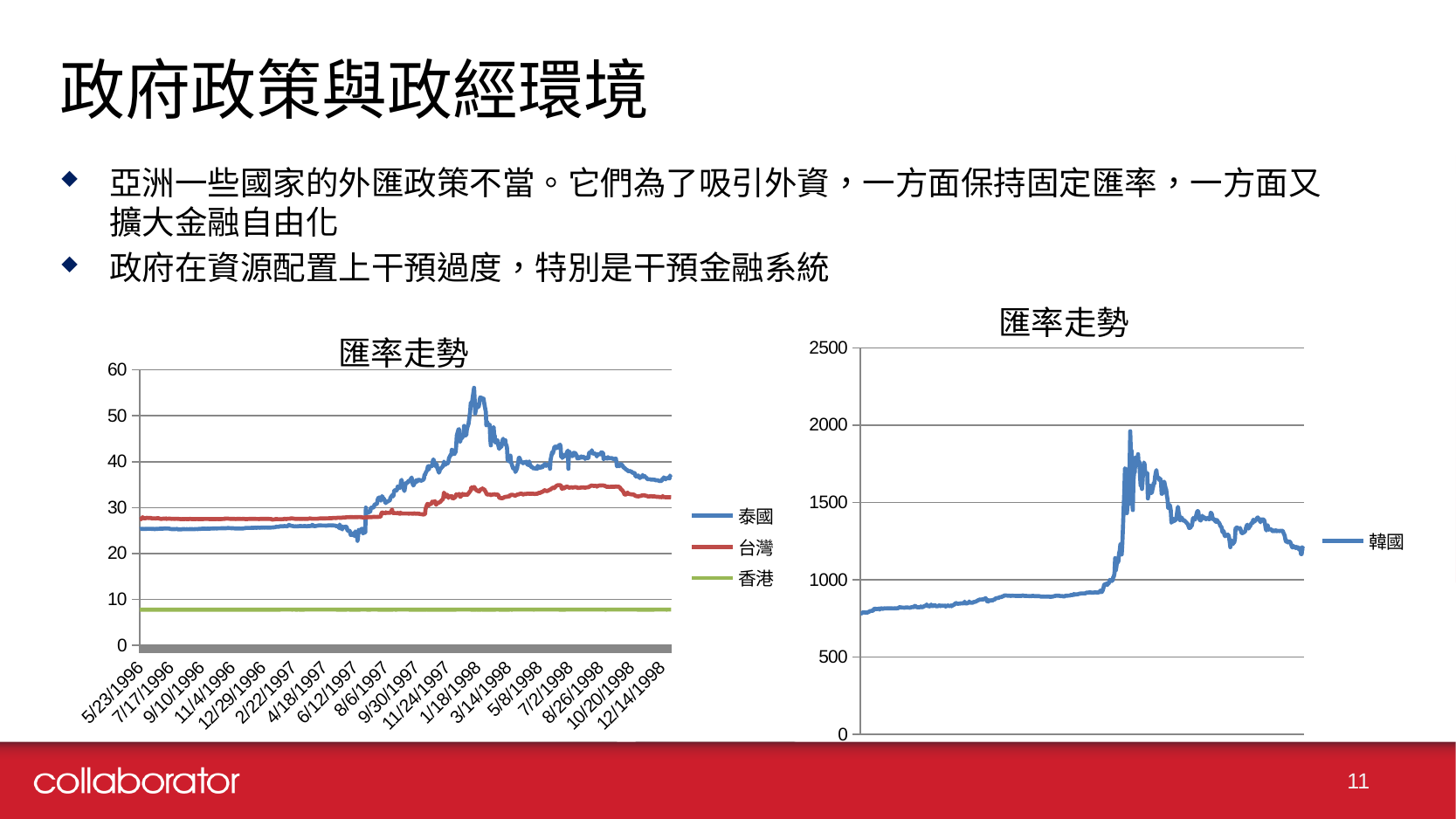

# 政府政策與政經環境
亞洲一些國家的外匯政策不當。它們為了吸引外資，一方面保持固定匯率，一方面又擴大金融自由化
政府在資源配置上干預過度，特別是干預金融系統
匯率走勢
匯率走勢

### Chart

| Category | 韓國 |
|---|---|

### Chart

| Category | 泰國 | 台灣 | 香港 |
|---|---|---|---|
| 35208 | 25.330000000000005 | 27.4 | 7.74 |
| 35209 | 25.36 | 27.43 | 7.74 |
| 35212 | 25.35 | 27.650000000000016 | 7.74 |
| 35213 | 25.37 | 27.9 | 7.74 |
| 35214 | 25.35 | 27.77 | 7.74 |
| 35215 | 25.32 | 27.68 | 7.74 |
| 35216 | 25.330000000000005 | 27.68 | 7.74 |
| 35219 | 25.35 | 27.69 | 7.74 |
| 35220 | 25.35 | 27.759999999999987 | 7.74 |
| 35221 | 25.37 | 27.77 | 7.74 |
| 35222 | 25.37 | 27.69 | 7.74 |
| 35223 | 25.37 | 27.73 | 7.74 |
| 35226 | 25.36 | 27.74 | 7.74 |
| 35227 | 25.38 | 27.75 | 7.74 |
| 35228 | 25.36 | 27.74 | 7.74 |
| 35229 | 25.36 | 27.66 | 7.74 |
| 35230 | 25.36 | 27.610000000000017 | 7.74 |
| 35233 | 25.35 | 27.67 | 7.74 |
| 35234 | 25.310000000000016 | 27.650000000000016 | 7.74 |
| 35235 | 25.310000000000016 | 27.650000000000016 | 7.74 |
| 35236 | 25.330000000000005 | 27.650000000000016 | 7.74 |
| 35237 | 25.36 | 27.62 | 7.74 |
| 35240 | 25.36 | 27.7 | 7.74 |
| 35241 | 25.36 | 27.69 | 7.74 |
| 35242 | 25.37 | 27.69 | 7.74 |
| 35243 | 25.36 | 27.55 | 7.74 |
| 35244 | 25.4 | 27.55 | 7.74 |
| 35247 | 25.39 | 27.54 | 7.74 |
| 35248 | 25.41 | 27.479999999999986 | 7.74 |
| 35249 | 25.41 | 27.58 | 7.74 |
| 35250 | 25.41 | 27.58 | 7.74 |
| 35251 | 25.43 | 27.610000000000017 | 7.74 |
| 35254 | 25.43 | 27.56 | 7.74 |
| 35255 | 25.419999999999987 | 27.64 | 7.74 |
| 35256 | 25.43 | 27.51 | 7.74 |
| 35257 | 25.419999999999987 | 27.610000000000017 | 7.74 |
| 35258 | 25.43 | 27.56 | 7.74 |
| 35261 | 25.41 | 27.610000000000017 | 7.74 |
| 35262 | 25.34 | 27.57 | 7.74 |
| 35263 | 25.32 | 27.6 | 7.74 |
| 35264 | 25.330000000000005 | 27.53 | 7.74 |
| 35265 | 25.3 | 27.54 | 7.74 |
| 35268 | 25.3 | 27.57 | 7.74 |
| 35269 | 25.279999999999987 | 27.53 | 7.74 |
| 35270 | 25.3 | 27.55 | 7.73 |
| 35271 | 25.29 | 27.51 | 7.73 |
| 35272 | 25.32 | 27.55 | 7.73 |
| 35275 | 25.34 | 27.55 | 7.73 |
| 35276 | 25.29 | 27.52 | 7.73 |
| 35277 | 25.22 | 27.52 | 7.73 |
| 35278 | 25.25 | 27.52 | 7.73 |
| 35279 | 25.27 | 27.51 | 7.74 |
| 35282 | 25.25 | 27.47 | 7.74 |
| 35283 | 25.259999999999987 | 27.479999999999986 | 7.74 |
| 35284 | 25.279999999999987 | 27.5 | 7.74 |
| 35285 | 25.32 | 27.51 | 7.74 |
| 35286 | 25.310000000000016 | 27.47 | 7.74 |
| 35289 | 25.279999999999987 | 27.51 | 7.74 |
| 35290 | 25.279999999999987 | 27.51 | 7.73 |
| 35291 | 25.29 | 27.5 | 7.73 |
| 35292 | 25.3 | 27.49 | 7.73 |
| 35293 | 25.29 | 27.49 | 7.73 |
| 35296 | 25.279999999999987 | 27.49 | 7.73 |
| 35297 | 25.3 | 27.53 | 7.73 |
| 35298 | 25.310000000000016 | 27.52 | 7.73 |
| 35299 | 25.310000000000016 | 27.52 | 7.73 |
| 35300 | 25.3 | 27.5 | 7.73 |
| 35303 | 25.29 | 27.479999999999986 | 7.73 |
| 35304 | 25.29 | 27.479999999999986 | 7.73 |
| 35305 | 25.29 | 27.479999999999986 | 7.73 |
| 35306 | 25.310000000000016 | 27.49 | 7.73 |
| 35307 | 25.310000000000016 | 27.479999999999986 | 7.73 |
| 35310 | 25.330000000000005 | 27.51 | 7.73 |
| 35311 | 25.32 | 27.52 | 7.73 |
| 35312 | 25.3 | 27.5 | 7.73 |
| 35313 | 25.34 | 27.5 | 7.73 |
| 35314 | 25.35 | 27.5 | 7.73 |
| 35317 | 25.35 | 27.49 | 7.73 |
| 35318 | 25.37 | 27.5 | 7.73 |
| 35319 | 25.39 | 27.5 | 7.73 |
| 35320 | 25.39 | 27.5 | 7.73 |
| 35321 | 25.4 | 27.5 | 7.73 |
| 35324 | 25.4 | 27.51 | 7.73 |
| 35325 | 25.4 | 27.51 | 7.73 |
| 35326 | 25.36 | 27.51 | 7.73 |
| 35327 | 25.37 | 27.51 | 7.73 |
| 35328 | 25.39 | 27.51 | 7.73 |
| 35331 | 25.39 | 27.51 | 7.73 |
| 35332 | 25.36 | 27.5 | 7.73 |
| 35333 | 25.39 | 27.479999999999986 | 7.73 |
| 35334 | 25.41 | 27.49 | 7.73 |
| 35335 | 25.419999999999987 | 27.49 | 7.73 |
| 35338 | 25.43 | 27.49 | 7.73 |
| 35339 | 25.43 | 27.49 | 7.73 |
| 35340 | 25.439999999999987 | 27.5 | 7.73 |
| 35341 | 25.43 | 27.5 | 7.73 |
| 35342 | 25.459999999999987 | 27.5 | 7.73 |
| 35345 | 25.45 | 27.5 | 7.73 |
| 35346 | 25.45 | 27.51 | 7.73 |
| 35347 | 25.45 | 27.51 | 7.73 |
| 35348 | 25.459999999999987 | 27.49 | 7.73 |
| 35349 | 25.459999999999987 | 27.49 | 7.73 |
| 35352 | 25.47 | 27.479999999999986 | 7.73 |
| 35353 | 25.479999999999986 | 27.5 | 7.73 |
| 35354 | 25.49 | 27.51 | 7.73 |
| 35355 | 25.5 | 27.5 | 7.73 |
| 35356 | 25.5 | 27.51 | 7.73 |
| 35359 | 25.49 | 27.51 | 7.73 |
| 35360 | 25.479999999999986 | 27.57 | 7.73 |
| 35361 | 25.47 | 27.630000000000017 | 7.73 |
| 35362 | 25.49 | 27.58 | 7.73 |
| 35363 | 25.51 | 27.6 | 7.73 |
| 35366 | 25.53 | 27.6 | 7.73 |
| 35367 | 25.54 | 27.57 | 7.73 |
| 35368 | 25.51 | 27.56 | 7.73 |
| 35369 | 25.52 | 27.56 | 7.73 |
| 35370 | 25.51 | 27.53 | 7.73 |
| 35373 | 25.5 | 27.52 | 7.73 |
| 35374 | 25.52 | 27.52 | 7.73 |
| 35375 | 25.51 | 27.55 | 7.73 |
| 35376 | 25.47 | 27.52 | 7.73 |
| 35377 | 25.459999999999987 | 27.54 | 7.73 |
| 35380 | 25.43 | 27.5 | 7.73 |
| 35381 | 25.439999999999987 | 27.52 | 7.73 |
| 35382 | 25.45 | 27.52 | 7.73 |
| 35383 | 25.439999999999987 | 27.52 | 7.73 |
| 35384 | 25.439999999999987 | 27.52 | 7.73 |
| 35387 | 25.43 | 27.52 | 7.73 |
| 35388 | 25.419999999999987 | 27.52 | 7.73 |
| 35389 | 25.419999999999987 | 27.52 | 7.73 |
| 35390 | 25.419999999999987 | 27.5 | 7.73 |
| 35391 | 25.43 | 27.52 | 7.73 |
| 35394 | 25.47 | 27.52 | 7.73 |
| 35395 | 25.47 | 27.52 | 7.73 |
| 35396 | 25.5 | 27.52 | 7.73 |
| 35397 | 25.53 | 27.49 | 7.73 |
| 35398 | 25.55 | 27.49 | 7.73 |
| 35401 | 25.57 | 27.5 | 7.73 |
| 35402 | 25.55 | 27.51 | 7.73 |
| 35403 | 25.56 | 27.52 | 7.73 |
| 35404 | 25.55 | 27.52 | 7.73 |
| 35405 | 25.56 | 27.52 | 7.73 |
| 35408 | 25.58 | 27.52 | 7.73 |
| 35409 | 25.58 | 27.52 | 7.73 |
| 35410 | 25.55 | 27.52 | 7.74 |
| 35411 | 25.58 | 27.52 | 7.74 |
| 35412 | 25.59 | 27.52 | 7.74 |
| 35415 | 25.62 | 27.52 | 7.74 |
| 35416 | 25.59 | 27.52 | 7.74 |
| 35417 | 25.59 | 27.5 | 7.74 |
| 35418 | 25.6 | 27.52 | 7.74 |
| 35419 | 25.62 | 27.51 | 7.74 |
| 35422 | 25.610000000000017 | 27.5 | 7.74 |
| 35423 | 25.6 | 27.52 | 7.74 |
| 35424 | 25.610000000000017 | 27.52 | 7.74 |
| 35425 | 25.62 | 27.52 | 7.74 |
| 35426 | 25.64 | 27.52 | 7.74 |
| 35429 | 25.650000000000016 | 27.52 | 7.74 |
| 35430 | 25.66 | 27.52 | 7.74 |
| 35432 | 25.62 | 27.52 | 7.73 |
| 35433 | 25.66 | 27.52 | 7.74 |
| 35436 | 25.64 | 27.52 | 7.74 |
| 35437 | 25.610000000000017 | 27.52 | 7.74 |
| 35438 | 25.630000000000017 | 27.52 | 7.74 |
| 35439 | 25.630000000000017 | 27.52 | 7.74 |
| 35440 | 25.630000000000017 | 27.52 | 7.74 |
| 35443 | 25.650000000000016 | 27.5 | 7.74 |
| 35444 | 25.66 | 27.459999999999987 | 7.74 |
| 35445 | 25.66 | 27.39 | 7.74 |
| 35446 | 25.67 | 27.34 | 7.74 |
| 35447 | 25.68 | 27.41 | 7.74 |
| 35450 | 25.71 | 27.419999999999987 | 7.74 |
| 35451 | 25.74 | 27.49 | 7.74 |
| 35452 | 25.79 | 27.52 | 7.74 |
| 35453 | 25.830000000000005 | 27.459999999999987 | 7.74 |
| 35454 | 25.79 | 27.479999999999986 | 7.74 |
| 35457 | 25.82 | 27.47 | 7.74 |
| 35458 | 25.86 | 27.47 | 7.74 |
| 35459 | 25.89 | 27.47 | 7.74 |
| 35460 | 25.97 | 27.459999999999987 | 7.75 |
| 35461 | 25.919999999999987 | 27.45 | 7.75 |
| 35464 | 25.9 | 27.459999999999987 | 7.75 |
| 35465 | 25.91 | 27.459999999999987 | 7.75 |
| 35466 | 25.939999999999987 | 27.52 | 7.75 |
| 35467 | 25.99 | 27.52 | 7.75 |
| 35468 | 25.95 | 27.54 | 7.75 |
| 35471 | 25.939999999999987 | 27.479999999999986 | 7.75 |
| 35472 | 25.93 | 27.56 | 7.75 |
| 35473 | 25.99 | 27.56 | 7.75 |
| 35474 | 26.03 | 27.56 | 7.75 |
| 35475 | 26.23 | 27.56 | 7.75 |
| 35478 | 26.07 | 27.59 | 7.75 |
| 35479 | 25.99 | 27.67 | 7.75 |
| 35480 | 26.04 | 27.64 | 7.75 |
| 35481 | 25.93 | 27.64 | 7.74 |
| 35482 | 25.97 | 27.610000000000017 | 7.75 |
| 35485 | 25.89 | 27.57 | 7.75 |
| 35486 | 25.89 | 27.54 | 7.75 |
| 35487 | 25.91 | 27.52 | 7.74 |
| 35488 | 25.89 | 27.54 | 7.74 |
| 35489 | 25.9 | 27.54 | 7.74 |
| 35492 | 25.919999999999987 | 27.55 | 7.75 |
| 35493 | 25.95 | 27.54 | 7.75 |
| 35494 | 25.959999999999987 | 27.54 | 7.74 |
| 35495 | 25.939999999999987 | 27.54 | 7.74 |
| 35496 | 25.97 | 27.52 | 7.74 |
| 35499 | 25.939999999999987 | 27.54 | 7.74 |
| 35500 | 25.95 | 27.54 | 7.74 |
| 35501 | 25.939999999999987 | 27.56 | 7.74 |
| 35502 | 25.97 | 27.55 | 7.74 |
| 35503 | 25.959999999999987 | 27.53 | 7.75 |
| 35506 | 25.95 | 27.54 | 7.75 |
| 35507 | 25.919999999999987 | 27.54 | 7.75 |
| 35508 | 25.93 | 27.55 | 7.75 |
| 35509 | 25.97 | 27.54 | 7.75 |
| 35510 | 25.959999999999987 | 27.56 | 7.75 |
| 35513 | 25.97 | 27.650000000000016 | 7.75 |
| 35514 | 26.0 | 27.59 | 7.75 |
| 35515 | 26.04 | 27.6 | 7.75 |
| 35516 | 25.99 | 27.56 | 7.75 |
| 35517 | 26.25 | 27.56 | 7.75 |
| 35520 | 25.97 | 27.56 | 7.75 |
| 35521 | 25.91 | 27.56 | 7.75 |
| 35522 | 25.97 | 27.56 | 7.75 |
| 35523 | 25.979999999999986 | 27.57 | 7.75 |
| 35524 | 26.0 | 27.57 | 7.75 |
| 35527 | 26.07 | 27.57 | 7.75 |
| 35528 | 26.09 | 27.6 | 7.75 |
| 35529 | 26.12 | 27.62 | 7.75 |
| 35530 | 26.1 | 27.59 | 7.75 |
| 35531 | 26.09 | 27.66 | 7.75 |
| 35534 | 26.09 | 27.64 | 7.75 |
| 35535 | 26.08 | 27.62 | 7.75 |
| 35536 | 26.09 | 27.62 | 7.75 |
| 35537 | 26.08 | 27.66 | 7.75 |
| 35538 | 26.09 | 27.650000000000016 | 7.75 |
| 35541 | 26.06 | 27.650000000000016 | 7.75 |
| 35542 | 26.08 | 27.66 | 7.75 |
| 35543 | 26.07 | 27.650000000000016 | 7.75 |
| 35544 | 26.08 | 27.67 | 7.75 |
| 35545 | 26.1 | 27.650000000000016 | 7.75 |
| 35548 | 26.130000000000017 | 27.69 | 7.75 |
| 35549 | 26.130000000000017 | 27.67 | 7.75 |
| 35550 | 26.130000000000017 | 27.68 | 7.75 |
| 35551 | 26.12 | 27.68 | 7.75 |
| 35552 | 26.12 | 27.69 | 7.75 |
| 35555 | 26.110000000000017 | 27.75 | 7.75 |
| 35556 | 26.08 | 27.759999999999987 | 7.75 |
| 35557 | 26.08 | 27.759999999999987 | 7.75 |
| 35558 | 26.08 | 27.71 | 7.75 |
| 35559 | 25.979999999999986 | 27.7 | 7.75 |
| 35562 | 25.939999999999987 | 27.779999999999987 | 7.74 |
| 35563 | 25.939999999999987 | 27.8 | 7.74 |
| 35564 | 25.919999999999987 | 27.79 | 7.74 |
| 35565 | 25.5 | 27.810000000000016 | 7.74 |
| 35566 | 26.3 | 27.759999999999987 | 7.74 |
| 35569 | 25.5 | 27.779999999999987 | 7.74 |
| 35570 | 25.25 | 27.779999999999987 | 7.74 |
| 35571 | 25.279999999999987 | 27.830000000000005 | 7.74 |
| 35572 | 25.85 | 27.830000000000005 | 7.74 |
| 35573 | 25.7 | 27.85 | 7.74 |
| 35576 | 25.8 | 27.830000000000005 | 7.74 |
| 35577 | 25.82 | 27.86 | 7.74 |
| 35578 | 25.79 | 27.9 | 7.74 |
| 35579 | 25.6 | 27.89 | 7.75 |
| 35580 | 25.0 | 27.89 | 7.75 |
| 35583 | 24.9 | 27.89 | 7.75 |
| 35584 | 24.95 | 27.91 | 7.74 |
| 35585 | 24.41 | 27.919999999999987 | 7.75 |
| 35586 | 24.0 | 27.919999999999987 | 7.74 |
| 35587 | 24.05 | 27.919999999999987 | 7.74 |
| 35590 | 24.4 | 27.9 | 7.74 |
| 35591 | 24.05 | 27.89 | 7.74 |
| 35592 | 23.82 | 27.9 | 7.74 |
| 35593 | 23.85 | 27.9 | 7.74 |
| 35594 | 24.8 | 27.91 | 7.74 |
| 35597 | 24.0 | 27.919999999999987 | 7.74 |
| 35598 | 22.75 | 27.939999999999987 | 7.74 |
| 35599 | 23.7 | 27.93 | 7.74 |
| 35600 | 25.1 | 27.95 | 7.74 |
| 35601 | 24.5 | 27.95 | 7.74 |
| 35604 | 25.25 | 27.919999999999987 | 7.75 |
| 35605 | 25.3 | 27.9 | 7.75 |
| 35606 | 25.35 | 27.88 | 7.75 |
| 35607 | 25.4 | 27.86 | 7.75 |
| 35608 | 24.35 | 27.84 | 7.75 |
| 35611 | 24.75 | 27.82 | 7.75 |
| 35612 | 24.55 | 27.82 | 7.75 |
| 35613 | 30.0 | 27.87 | 7.75 |
| 35614 | 29.0 | 27.89 | 7.75 |
| 35615 | 29.0 | 27.86 | 7.74 |
| 35618 | 28.9 | 27.919999999999987 | 7.74 |
| 35619 | 29.2 | 27.939999999999987 | 7.74 |
| 35620 | 29.05 | 27.95 | 7.74 |
| 35621 | 29.2 | 27.87 | 7.74 |
| 35622 | 30.0 | 27.919999999999987 | 7.75 |
| 35625 | 30.0 | 27.939999999999987 | 7.75 |
| 35626 | 30.0 | 27.959999999999987 | 7.75 |
| 35627 | 30.0 | 27.97 | 7.75 |
| 35628 | 30.45 | 27.97 | 7.75 |
| 35629 | 30.7 | 27.959999999999987 | 7.75 |
| 35632 | 30.75 | 27.939999999999987 | 7.75 |
| 35633 | 30.9 | 27.959999999999987 | 7.75 |
| 35634 | 31.650000000000016 | 27.979999999999986 | 7.75 |
| 35635 | 31.95 | 27.97 | 7.74 |
| 35636 | 32.2 | 27.979999999999986 | 7.74 |
| 35639 | 32.15 | 28.0 | 7.74 |
| 35640 | 31.5 | 28.25 | 7.74 |
| 35641 | 32.0 | 28.8 | 7.74 |
| 35642 | 32.5 | 28.9 | 7.74 |
| 35643 | 32.2 | 28.9 | 7.74 |
| 35646 | 31.8 | 28.75 | 7.74 |
| 35647 | 31.5 | 28.85 | 7.74 |
| 35648 | 31.0 | 28.75 | 7.74 |
| 35649 | 31.0 | 28.97 | 7.74 |
| 35650 | 31.25 | 28.85 | 7.74 |
| 35653 | 31.35 | 28.85 | 7.74 |
| 35654 | 31.5 | 28.95 | 7.75 |
| 35655 | 31.45 | 28.85 | 7.74 |
| 35656 | 31.650000000000016 | 28.85 | 7.75 |
| 35657 | 32.1 | 28.9 | 7.74 |
| 35660 | 32.65 | 29.57 | 7.74 |
| 35661 | 32.75 | 28.8 | 7.74 |
| 35662 | 32.449999999999996 | 28.8 | 7.75 |
| 35663 | 32.949999999999996 | 28.85 | 7.75 |
| 35664 | 33.75 | 28.8 | 7.75 |
| 35667 | 33.800000000000004 | 28.8 | 7.74 |
| 35668 | 33.7 | 28.8 | 7.74 |
| 35669 | 34.0 | 28.779999999999987 | 7.75 |
| 35670 | 34.6 | 28.8 | 7.75 |
| 35671 | 34.4 | 28.82 | 7.75 |
| 35674 | 34.300000000000004 | 28.630000000000017 | 7.75 |
| 35675 | 34.7 | 28.9 | 7.75 |
| 35676 | 35.75 | 28.75 | 7.75 |
| 35677 | 36.050000000000004 | 28.75 | 7.75 |
| 35678 | 35.15 | 28.7 | 7.75 |
| 35681 | 34.0 | 28.7 | 7.75 |
| 35682 | 33.6 | 28.7 | 7.75 |
| 35683 | 34.300000000000004 | 28.7 | 7.75 |
| 35684 | 35.1 | 28.7 | 7.75 |
| 35685 | 35.4 | 28.7 | 7.75 |
| 35688 | 35.4 | 28.7 | 7.75 |
| 35689 | 35.75 | 28.7 | 7.75 |
| 35690 | 35.849999999999994 | 28.650000000000016 | 7.75 |
| 35691 | 35.800000000000004 | 28.7 | 7.74 |
| 35692 | 35.9 | 28.7 | 7.74 |
| 35695 | 36.550000000000004 | 28.7 | 7.74 |
| 35696 | 35.5 | 28.66 | 7.74 |
| 35697 | 35.2 | 28.66 | 7.74 |
| 35698 | 34.800000000000004 | 28.66 | 7.74 |
| 35699 | 35.0 | 28.759999999999987 | 7.74 |
| 35702 | 35.75 | 28.66 | 7.74 |
| 35703 | 35.9 | 28.66 | 7.74 |
| 35704 | 36.0 | 28.66 | 7.74 |
| 35705 | 35.65 | 28.7 | 7.74 |
| 35706 | 36.0 | 28.68 | 7.74 |
| 35709 | 36.050000000000004 | 28.650000000000016 | 7.74 |
| 35710 | 35.949999999999996 | 28.55 | 7.74 |
| 35711 | 35.800000000000004 | 28.58 | 7.74 |
| 35712 | 35.849999999999994 | 28.55 | 7.74 |
| 35713 | 35.9 | 28.57 | 7.74 |
| 35716 | 36.1 | 28.479999999999986 | 7.74 |
| 35717 | 36.300000000000004 | 28.53 | 7.74 |
| 35718 | 37.1 | 28.54 | 7.74 |
| 35719 | 37.1 | 28.56 | 7.74 |
| 35720 | 37.5 | 29.75 | 7.74 |
| 35723 | 38.2 | 30.75 | 7.75 |
| 35724 | 38.849999999999994 | 30.8 | 7.74 |
| 35725 | 39.050000000000004 | 30.6 | 7.75 |
| 35726 | 38.300000000000004 | 30.5 | 7.74 |
| 35727 | 39.0 | 30.7 | 7.74 |
| 35730 | 39.050000000000004 | 30.8 | 7.73 |
| 35731 | 39.0 | 31.0 | 7.73 |
| 35732 | 39.300000000000004 | 31.3 | 7.73 |
| 35733 | 40.1 | 31.2 | 7.73 |
| 35734 | 40.5 | 31.1 | 7.73 |
| 35737 | 39.5 | 31.4 | 7.74 |
| 35738 | 39.0 | 30.85 | 7.73 |
| 35739 | 39.2 | 30.6 | 7.73 |
| 35740 | 39.5 | 30.8 | 7.73 |
| 35741 | 38.65 | 31.0 | 7.73 |
| 35744 | 37.6 | 31.05 | 7.73 |
| 35745 | 37.9 | 31.2 | 7.73 |
| 35746 | 38.4 | 31.2 | 7.73 |
| 35747 | 38.4 | 31.3 | 7.73 |
| 35748 | 38.6 | 31.5 | 7.73 |
| 35751 | 39.0 | 31.8 | 7.73 |
| 35752 | 39.300000000000004 | 32.2 | 7.73 |
| 35753 | 40.0 | 33.25 | 7.73 |
| 35754 | 39.7 | 33.0 | 7.73 |
| 35755 | 39.300000000000004 | 32.4 | 7.73 |
| 35758 | 39.6 | 32.5 | 7.73 |
| 35759 | 39.6 | 32.800000000000004 | 7.73 |
| 35760 | 39.7 | 32.550000000000004 | 7.73 |
| 35761 | 40.0 | 32.1 | 7.73 |
| 35762 | 40.800000000000004 | 32.349999999999994 | 7.73 |
| 35765 | 41.5 | 32.449999999999996 | 7.73 |
| 35766 | 41.449999999999996 | 32.449999999999996 | 7.74 |
| 35767 | 42.6 | 32.5 | 7.74 |
| 35768 | 41.75 | 32.1 | 7.74 |
| 35769 | 41.7 | 31.95 | 7.74 |
| 35772 | 41.7 | 32.15 | 7.74 |
| 35773 | 42.7 | 32.15 | 7.74 |
| 35774 | 42.1 | 32.550000000000004 | 7.74 |
| 35775 | 43.6 | 32.9 | 7.75 |
| 35776 | 45.7 | 32.75 | 7.75 |
| 35779 | 47.0 | 32.78 | 7.75 |
| 35780 | 47.1 | 33.0 | 7.75 |
| 35781 | 45.5 | 32.6 | 7.75 |
| 35782 | 44.3 | 32.349999999999994 | 7.75 |
| 35783 | 44.949999999999996 | 32.4 | 7.75 |
| 35786 | 45.25 | 33.0 | 7.75 |
| 35787 | 45.75 | 32.7 | 7.75 |
| 35788 | 45.8 | 32.9 | 7.75 |
| 35789 | 47.8 | 32.9 | 7.75 |
| 35790 | 45.7 | 32.800000000000004 | 7.75 |
| 35793 | 45.8 | 32.800000000000004 | 7.75 |
| 35794 | 47.0 | 32.75 | 7.75 |
| 35795 | 47.5 | 32.800000000000004 | 7.75 |
| 35797 | 48.2 | 33.1 | 7.75 |
| 35800 | 51.0 | 33.6 | 7.75 |
| 35801 | 52.879999999999995 | 33.76000000000001 | 7.75 |
| 35802 | 52.65 | 34.4 | 7.73 |
| 35803 | 52.65 | 34.4 | 7.73 |
| 35804 | 53.55 | 34.1 | 7.75 |
| 35807 | 56.1 | 34.480000000000004 | 7.74 |
| 35808 | 53.65 | 34.370000000000005 | 7.75 |
| 35809 | 50.5 | 34.09 | 7.74 |
| 35810 | 51.25 | 33.980000000000004 | 7.74 |
| 35811 | 51.75 | 33.79000000000001 | 7.75 |
| 35814 | 52.55 | 33.59 | 7.74 |
| 35815 | 51.9 | 33.550000000000004 | 7.74 |
| 35816 | 52.449999999999996 | 33.480000000000004 | 7.74 |
| 35817 | 53.55 | 33.71 | 7.74 |
| 35818 | 54.0 | 33.93 | 7.74 |
| 35821 | 53.879999999999995 | 34.0 | 7.75 |
| 35822 | 53.6 | 34.2 | 7.74 |
| 35823 | 53.75 | 34.0 | 7.74 |
| 35824 | 53.75 | 34.0 | 7.74 |
| 35825 | 52.849999999999994 | 34.0 | 7.73 |
| 35828 | 50.849999999999994 | 33.370000000000005 | 7.74 |
| 35829 | 47.949999999999996 | 33.09 | 7.736 |
| 35830 | 48.75 | 32.910000000000004 | 7.7355 |
| 35831 | 48.449999999999996 | 32.82 | 7.7359 |
| 35832 | 48.05 | 32.855 | 7.7375 |
| 35835 | 48.05 | 32.849999999999994 | 7.74 |
| 35836 | 44.949999999999996 | 32.839999999999996 | 7.738 |
| 35837 | 43.55 | 32.7 | 7.739200000000005 |
| 35838 | 45.65 | 32.86 | 7.74 |
| 35839 | 46.15 | 32.82 | 7.74 |
| 35842 | 47.55 | 32.86 | 7.74 |
| 35843 | 45.849999999999994 | 32.93 | 7.74 |
| 35844 | 45.63 | 32.89 | 7.75 |
| 35845 | 44.15 | 32.75 | 7.74 |
| 35846 | 44.55 | 32.809999999999995 | 7.75 |
| 35849 | 44.65 | 32.849999999999994 | 7.75 |
| 35850 | 43.75 | 32.75 | 7.75 |
| 35851 | 43.25 | 32.550000000000004 | 7.75 |
| 35852 | 42.8 | 32.2 | 7.74 |
| 35853 | 43.05 | 32.1 | 7.74 |
| 35856 | 43.3 | 32.050000000000004 | 7.74 |
| 35857 | 43.849999999999994 | 32.04 | 7.74 |
| 35858 | 44.65 | 31.99 | 7.74 |
| 35859 | 45.0 | 32.11 | 7.74 |
| 35860 | 44.55 | 32.19000000000001 | 7.74 |
| 35863 | 44.7 | 32.339999999999996 | 7.74 |
| 35864 | 43.6 | 32.33 | 7.74 |
| 35865 | 43.65 | 32.32 | 7.74 |
| 35866 | 42.949999999999996 | 32.370000000000005 | 7.75 |
| 35867 | 40.379999999999995 | 32.410000000000004 | 7.74 |
| 35870 | 40.050000000000004 | 32.44 | 7.74 |
| 35871 | 40.25 | 32.54 | 7.75 |
| 35872 | 41.33 | 32.809999999999995 | 7.75 |
| 35873 | 40.050000000000004 | 32.77 | 7.75 |
| 35874 | 39.65 | 32.78 | 7.74 |
| 35877 | 38.5 | 32.76000000000001 | 7.75 |
| 35878 | 38.65 | 32.65 | 7.75 |
| 35879 | 38.449999999999996 | 32.67 | 7.75 |
| 35880 | 38.6 | 32.59 | 7.75 |
| 35881 | 37.75 | 32.6 | 7.75 |
| 35884 | 38.550000000000004 | 32.809999999999995 | 7.75 |
| 35885 | 39.349999999999994 | 32.86 | 7.75 |
| 35886 | 39.65 | 32.83 | 7.7488 |
| 35887 | 40.75 | 32.89 | 7.75 |
| 35888 | 40.9 | 32.96 | 7.75 |
| 35891 | 40.0 | 33.03 | 7.75 |
| 35892 | 39.949999999999996 | 33.03 | 7.75 |
| 35893 | 39.949999999999996 | 33.02 | 7.75 |
| 35894 | 39.68 | 32.849999999999994 | 7.75 |
| 35895 | 39.68 | 32.849999999999994 | 7.749300000000003 |
| 35898 | 39.949999999999996 | 33.0 | 7.75 |
| 35899 | 39.9 | 32.949999999999996 | 7.75 |
| 35900 | 39.949999999999996 | 32.93 | 7.75 |
| 35901 | 40.0 | 32.99 | 7.75 |
| 35902 | 39.449999999999996 | 33.02 | 7.75 |
| 35905 | 39.25 | 33.04 | 7.75 |
| 35906 | 40.050000000000004 | 32.97 | 7.75 |
| 35907 | 39.300000000000004 | 33.0 | 7.75 |
| 35908 | 39.300000000000004 | 32.99 | 7.75 |
| 35909 | 38.849999999999994 | 32.99 | 7.75 |
| 35912 | 38.800000000000004 | 33.04 | 7.75 |
| 35913 | 38.550000000000004 | 33.01 | 7.75 |
| 35914 | 38.6 | 32.99 | 7.74 |
| 35915 | 38.61 | 32.97 | 7.75 |
| 35916 | 38.5 | 32.97 | 7.75 |
| 35919 | 38.5 | 33.01 | 7.75 |
| 35920 | 38.449999999999996 | 33.01 | 7.75 |
| 35921 | 39.1 | 33.03 | 7.75 |
| 35922 | 38.949999999999996 | 33.14 | 7.75 |
| 35923 | 38.63 | 33.23000000000001 | 7.75 |
| 35926 | 38.73000000000001 | 33.2 | 7.75 |
| 35927 | 38.72000000000001 | 33.32 | 7.75 |
| 35928 | 39.050000000000004 | 33.44 | 7.75 |
| 35929 | 38.75 | 33.42 | 7.75 |
| 35930 | 38.9 | 33.44 | 7.75 |
| 35933 | 39.379999999999995 | 33.77 | 7.75 |
| 35934 | 39.5 | 33.77 | 7.75 |
| 35935 | 39.300000000000004 | 33.67 | 7.75 |
| 35936 | 39.08 | 33.550000000000004 | 7.75 |
| 35937 | 39.32 | 33.6 | 7.75 |
| 35940 | 39.300000000000004 | 33.67 | 7.75 |
| 35941 | 39.17 | 33.86 | 7.75 |
| 35942 | 39.65 | 33.849999999999994 | 7.75 |
| 35943 | 38.449999999999996 | 33.849999999999994 | 7.75 |
| 35944 | 40.39 | 33.99 | 7.75 |
| 35947 | 42.15 | 34.23000000000001 | 7.75 |
| 35948 | 41.75 | 34.339999999999996 | 7.75 |
| 35949 | 42.2 | 34.19000000000001 | 7.75 |
| 35950 | 42.73000000000001 | 34.24 | 7.75 |
| 35951 | 43.25 | 34.29000000000001 | 7.75 |
| 35954 | 43.28 | 34.7 | 7.75 |
| 35955 | 42.949999999999996 | 34.72000000000001 | 7.75 |
| 35956 | 43.11 | 34.9 | 7.75 |
| 35957 | 43.1 | 34.870000000000005 | 7.75 |
| 35958 | 43.449999999999996 | 34.89 | 7.75 |
| 35961 | 43.71 | 34.870000000000005 | 7.74 |
| 35962 | 43.24 | 34.82 | 7.75 |
| 35963 | 41.11 | 34.68 | 7.74 |
| 35964 | 41.75 | 34.1 | 7.74 |
| 35965 | 40.809999999999995 | 34.07 | 7.74 |
| 35968 | 41.41 | 34.4 | 7.74 |
| 35969 | 41.21 | 34.2 | 7.74 |
| 35970 | 41.16000000000001 | 34.349999999999994 | 7.74 |
| 35971 | 41.23000000000001 | 34.46 | 7.75 |
| 35972 | 41.66000000000001 | 34.550000000000004 | 7.75 |
| 35975 | 42.43 | 34.550000000000004 | 7.75 |
| 35976 | 38.449999999999996 | 34.349999999999994 | 7.75 |
| 35977 | 42.13 | 34.349999999999994 | 7.75 |
| 35978 | 42.15 | 34.339999999999996 | 7.75 |
| 35979 | 41.51 | 34.379999999999995 | 7.75 |
| 35982 | 41.349999999999994 | 34.43 | 7.75 |
| 35983 | 41.21 | 34.339999999999996 | 7.75 |
| 35984 | 41.32 | 34.349999999999994 | 7.75 |
| 35985 | 41.91 | 34.39 | 7.749800000000001 |
| 35986 | 41.955 | 34.402 | 7.749 |
| 35989 | 41.809999999999995 | 34.480000000000004 | 7.7491 |
| 35990 | 41.26000000000001 | 34.410000000000004 | 7.7483 |
| 35991 | 41.41 | 34.39 | 7.7495 |
| 35992 | 40.71 | 34.36 | 7.7487 |
| 35993 | 40.77500000000001 | 34.265000000000036 | 7.7485 |
| 35996 | 40.78 | 34.309999999999995 | 7.75 |
| 35997 | 40.96 | 34.309999999999995 | 7.7466 |
| 35998 | 41.05 | 34.36 | 7.75 |
| 35999 | 41.16000000000001 | 34.39 | 7.75 |
| 36000 | 40.875 | 34.361000000000004 | 7.749 |
| 36003 | 41.08 | 34.410000000000004 | 7.7471 |
| 36004 | 40.910000000000004 | 34.379999999999995 | 7.7465 |
| 36005 | 40.86 | 34.33 | 7.7477 |
| 36006 | 40.61 | 34.33 | 7.75 |
| 36007 | 40.809999999999995 | 34.370000000000005 | 7.75 |
| 36010 | 40.96 | 34.42 | 7.75 |
| 36011 | 40.76000000000001 | 34.43 | 7.7488 |
| 36012 | 40.93 | 34.43 | 7.7488 |
| 36013 | 41.86 | 34.5 | 7.749 |
| 36014 | 42.005 | 34.6 | 7.748 |
| 36017 | 42.01 | 34.78 | 7.7488 |
| 36018 | 42.5 | 34.809999999999995 | 7.7488 |
| 36019 | 41.86 | 34.79000000000001 | 7.75 |
| 36020 | 41.809999999999995 | 34.77 | 7.75 |
| 36021 | 41.77500000000001 | 34.70200000000001 | 7.749800000000001 |
| 36024 | 41.76000000000001 | 34.76000000000001 | 7.75 |
| 36025 | 41.58 | 34.73000000000001 | 7.7488 |
| 36026 | 41.46 | 34.7 | 7.7475 |
| 36027 | 41.15 | 34.56 | 7.7499 |
| 36028 | 41.604000000000006 | 34.69000000000001 | 7.75 |
| 36031 | 41.65 | 34.809999999999995 | 7.75 |
| 36032 | 41.6 | 34.809999999999995 | 7.747 |
| 36033 | 41.63 | 34.800000000000004 | 7.7465 |
| 36034 | 41.73000000000001 | 34.79000000000001 | 7.7495 |
| 36035 | 42.055 | 34.826 | 7.7495 |
| 36038 | 41.91 | 34.839999999999996 | 7.75 |
| 36039 | 40.51 | 34.809999999999995 | 7.7475 |
| 36040 | 40.73000000000001 | 34.77 | 7.749700000000003 |
| 36041 | 40.800000000000004 | 34.75 | 7.749 |
| 36042 | 40.93 | 34.686 | 7.7415 |
| 36045 | 40.68 | 34.5 | 7.7495 |
| 36046 | 40.69000000000001 | 34.550000000000004 | 7.7495 |
| 36047 | 41.0 | 34.51 | 7.7495 |
| 36048 | 40.78 | 34.550000000000004 | 7.75 |
| 36049 | 40.76000000000001 | 34.49500000000001 | 7.7495 |
| 36052 | 40.75 | 34.54 | 7.75 |
| 36053 | 40.78 | 34.52 | 7.75 |
| 36054 | 40.800000000000004 | 34.56 | 7.747 |
| 36055 | 40.67 | 34.54 | 7.7475 |
| 36056 | 40.6 | 34.52 | 7.75 |
| 36059 | 40.61 | 34.53 | 7.7475 |
| 36060 | 40.65 | 34.57 | 7.75 |
| 36061 | 40.67 | 34.64 | 7.748 |
| 36062 | 39.849999999999994 | 34.58 | 7.75 |
| 36063 | 39.0 | 34.550000000000004 | 7.75 |
| 36066 | 39.2 | 34.56 | 7.748 |
| 36067 | 39.03 | 34.480000000000004 | 7.7485 |
| 36068 | 39.03 | 34.370000000000005 | 7.749 |
| 36069 | 39.46 | 34.29000000000001 | 7.748 |
| 36070 | 39.5 | 33.99800000000001 | 7.7487 |
| 36073 | 39.13 | 33.71 | 7.7487 |
| 36074 | 38.9 | 33.46 | 7.75 |
| 36075 | 38.7 | 33.349999999999994 | 7.747 |
| 36076 | 38.68 | 32.97 | 7.7468 |
| 36077 | 38.555 | 32.823 | 7.7477 |
| 36080 | 38.25 | 32.879999999999995 | 7.75 |
| 36081 | 38.22000000000001 | 33.12000000000001 | 7.7466 |
| 36082 | 38.08 | 33.28 | 7.7466 |
| 36083 | 37.949999999999996 | 33.0 | 7.748 |
| 36084 | 37.93 | 33.0 | 7.75 |
| 36087 | 37.949999999999996 | 32.910000000000004 | 7.748 |
| 36088 | 37.839999999999996 | 32.9 | 7.7487 |
| 36089 | 37.83 | 32.839999999999996 | 7.75 |
| 36090 | 37.71 | 32.879999999999995 | 7.75 |
| 36091 | 37.52500000000001 | 32.898 | 7.749700000000003 |
| 36094 | 37.56 | 32.78 | 7.7495 |
| 36095 | 37.43 | 32.66000000000001 | 7.75 |
| 36096 | 36.89 | 32.52 | 7.7488 |
| 36097 | 36.83 | 32.53 | 7.7466 |
| 36098 | 36.72500000000004 | 32.47 | 7.7455 |
| 36101 | 37.01 | 32.44 | 7.7429 |
| 36102 | 36.64 | 32.449999999999996 | 7.74 |
| 36103 | 36.6 | 32.47 | 7.74 |
| 36104 | 36.43 | 32.57 | 7.7425 |
| 36105 | 36.575 | 32.507000000000005 | 7.74 |
| 36108 | 36.78 | 32.65 | 7.7423 |
| 36109 | 37.11 | 32.77 | 7.74 |
| 36110 | 36.65 | 32.68 | 7.7429 |
| 36111 | 36.879999999999995 | 32.68 | 7.7428 |
| 36112 | 36.915 | 32.67100000000001 | 7.743 |
| 36115 | 36.52 | 32.58 | 7.74 |
| 36116 | 36.47 | 32.53 | 7.7435 |
| 36117 | 36.26000000000001 | 32.53 | 7.7444999999999995 |
| 36118 | 36.2 | 32.44 | 7.743700000000001 |
| 36119 | 36.16500000000001 | 32.413999999999994 | 7.74 |
| 36122 | 36.17 | 32.43 | 7.74 |
| 36123 | 36.23000000000001 | 32.49 | 7.7435 |
| 36124 | 36.1 | 32.480000000000004 | 7.7419 |
| 36125 | 36.03 | 32.480000000000004 | 7.7439 |
| 36126 | 36.125000000000036 | 32.42200000000001 | 7.7425 |
| 36129 | 36.08 | 32.43 | 7.743 |
| 36130 | 36.07 | 32.43 | 7.7444999999999995 |
| 36131 | 36.03 | 32.42 | 7.7444999999999995 |
| 36132 | 35.96 | 32.4 | 7.746200000000004 |
| 36133 | 35.96 | 32.36 | 7.7465 |
| 36136 | 35.93 | 32.349999999999994 | 7.748 |
| 36137 | 35.949999999999996 | 32.339999999999996 | 7.7478 |
| 36138 | 35.800000000000004 | 32.32 | 7.7477 |
| 36139 | 35.79000000000001 | 32.300000000000004 | 7.749 |
| 36140 | 35.78500000000001 | 32.284000000000006 | 7.747 |
| 36143 | 35.800000000000004 | 32.26000000000001 | 7.748 |
| 36144 | 36.13 | 32.25 | 7.7483 |
| 36145 | 36.29000000000001 | 32.52 | 7.748 |
| 36146 | 36.29000000000001 | 32.25 | 7.748 |
| 36147 | 36.58 | 32.274 | 7.7465 |
| 36150 | 36.15 | 32.25 | 7.7455 |
| 36151 | 36.349999999999994 | 32.25 | 7.7444999999999995 |
| 36152 | 36.370000000000005 | 32.25 | 7.7436 |
| 36153 | 36.455 | 32.243 | 7.7455 |
| 36157 | 36.349999999999994 | 32.24 | 7.745 |
| 36158 | 36.980000000000004 | 32.25 | 7.7475 |
| 36159 | 36.65 | 32.234 | 7.7475 |
| 36160 | 36.550000000000004 | 32.216 | 7.7469 |
11